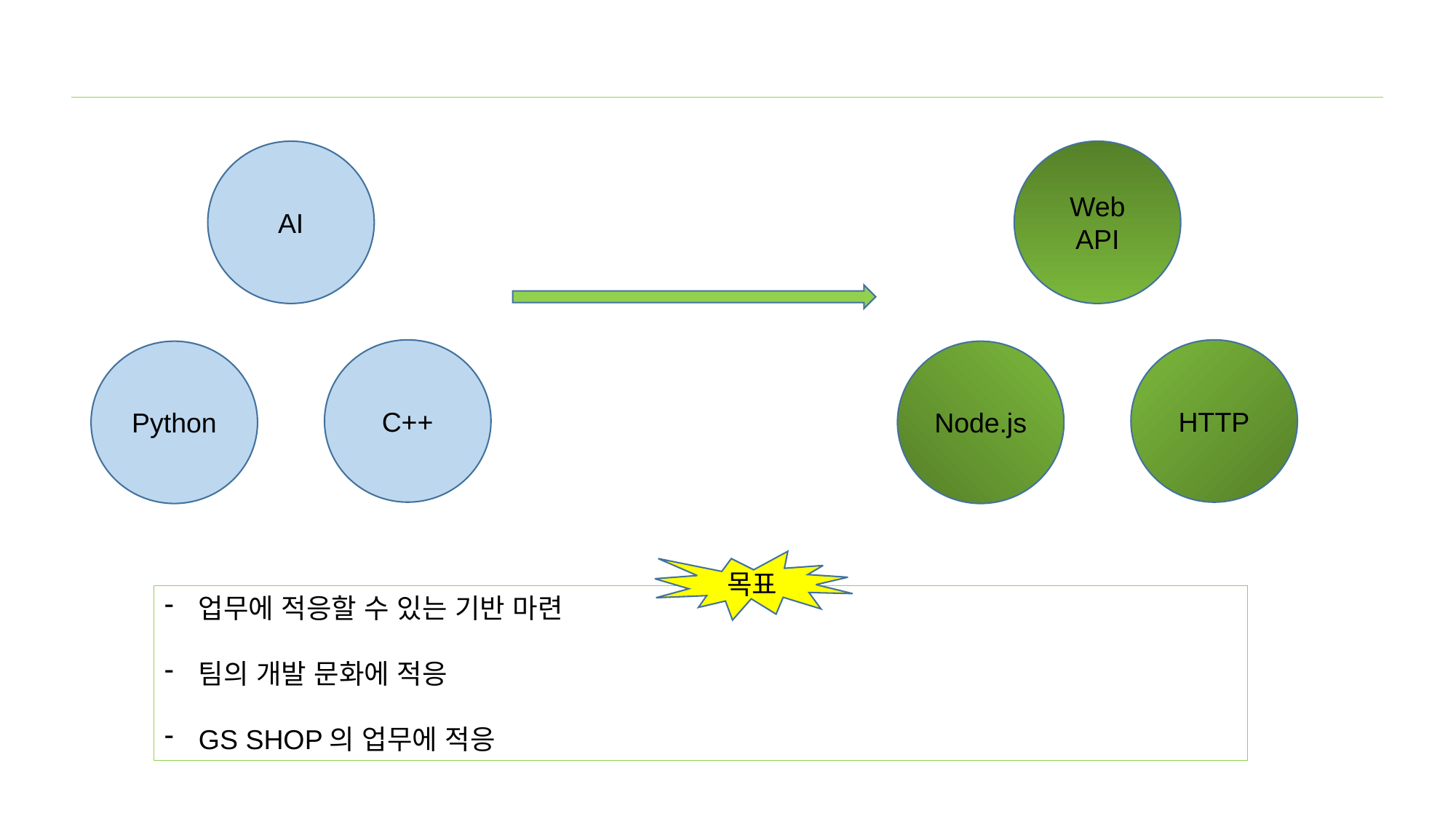

AI
C++
Python
Web API
HTTP
Node.js

목표
업무에 적응할 수 있는 기반 마련

팀의 개발 문화에 적응

GS SHOP의 업무에 적응